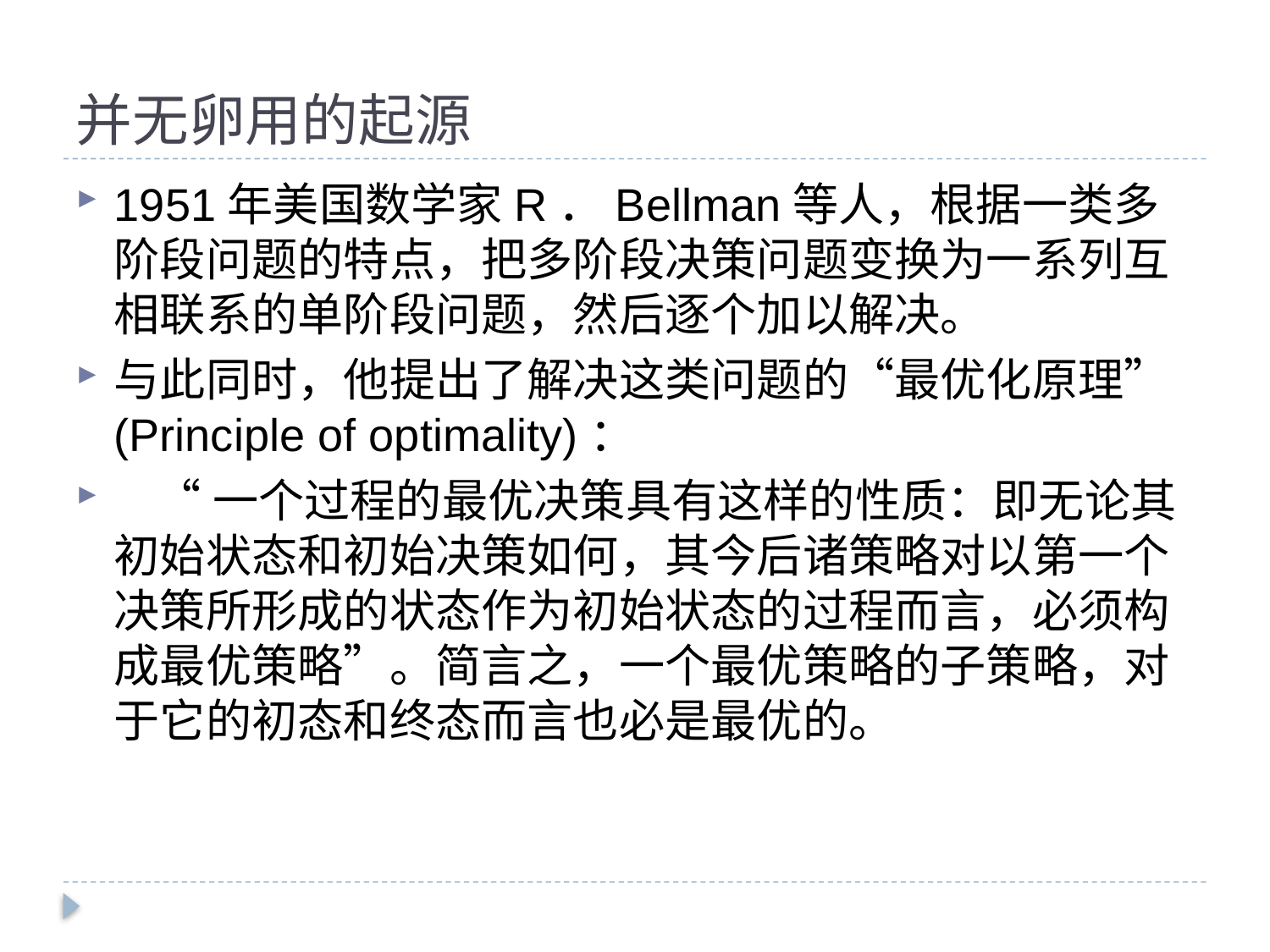

# 并无卵用的起源
1951年美国数学家R．Bellman等人，根据一类多阶段问题的特点，把多阶段决策问题变换为一系列互相联系的单阶段问题，然后逐个加以解决。
与此同时，他提出了解决这类问题的“最优化原理”(Principle of optimality)：
    “一个过程的最优决策具有这样的性质：即无论其初始状态和初始决策如何，其今后诸策略对以第一个决策所形成的状态作为初始状态的过程而言，必须构成最优策略”。简言之，一个最优策略的子策略，对于它的初态和终态而言也必是最优的。